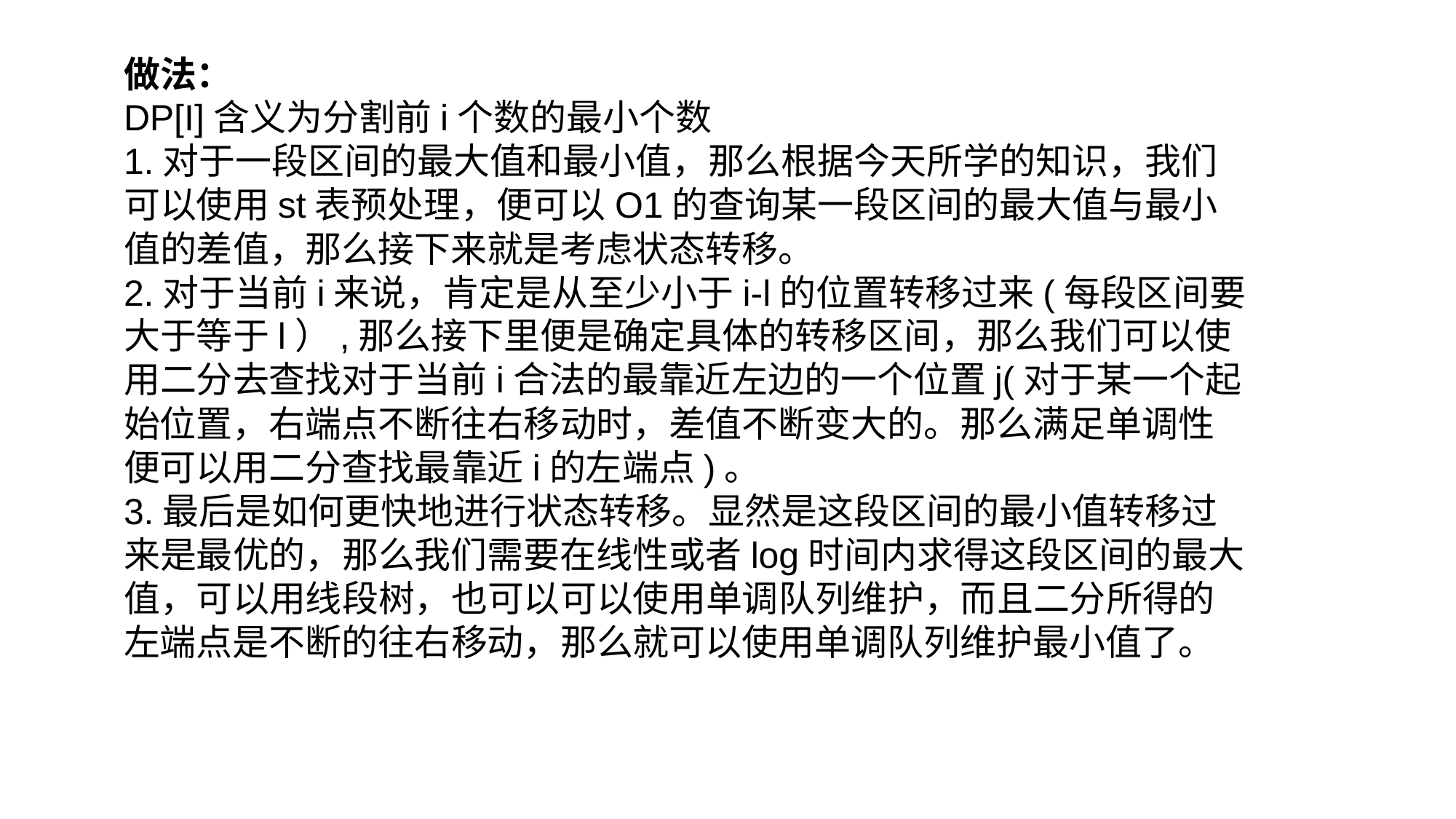

做法：
DP[I]含义为分割前i个数的最小个数
1.对于一段区间的最大值和最小值，那么根据今天所学的知识，我们可以使用st表预处理，便可以O1的查询某一段区间的最大值与最小值的差值，那么接下来就是考虑状态转移。
2.对于当前i来说，肯定是从至少小于i-l的位置转移过来(每段区间要大于等于l）,那么接下里便是确定具体的转移区间，那么我们可以使用二分去查找对于当前i合法的最靠近左边的一个位置j(对于某一个起始位置，右端点不断往右移动时，差值不断变大的。那么满足单调性便可以用二分查找最靠近i的左端点)。
3.最后是如何更快地进行状态转移。显然是这段区间的最小值转移过来是最优的，那么我们需要在线性或者log时间内求得这段区间的最大值，可以用线段树，也可以可以使用单调队列维护，而且二分所得的左端点是不断的往右移动，那么就可以使用单调队列维护最小值了。